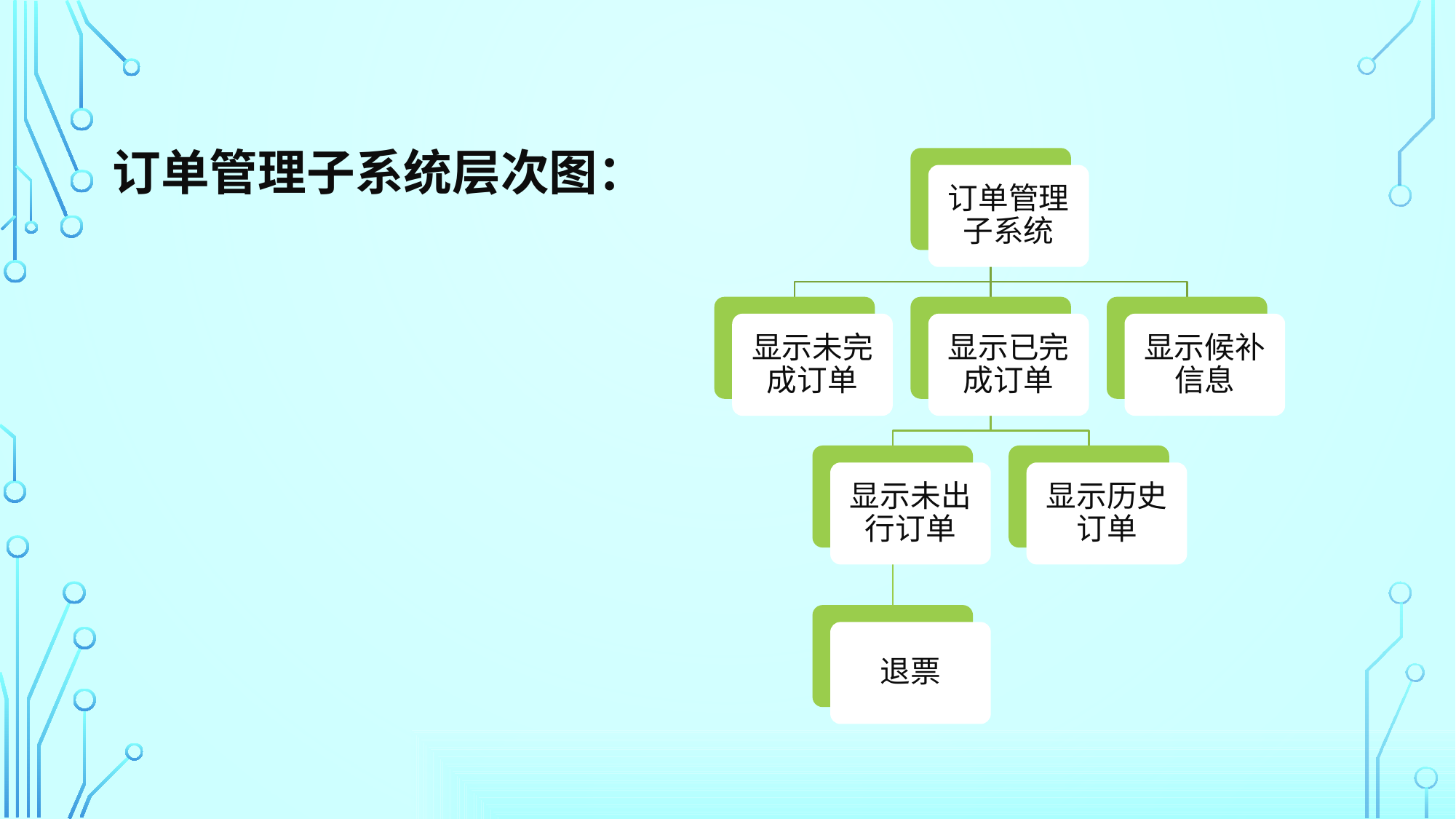

订单管理子系统

显示未完成订单
显示已完成订单
显示候补信息

显示未出行订单
显示历史订单
订单管理子系统层次图：
退票